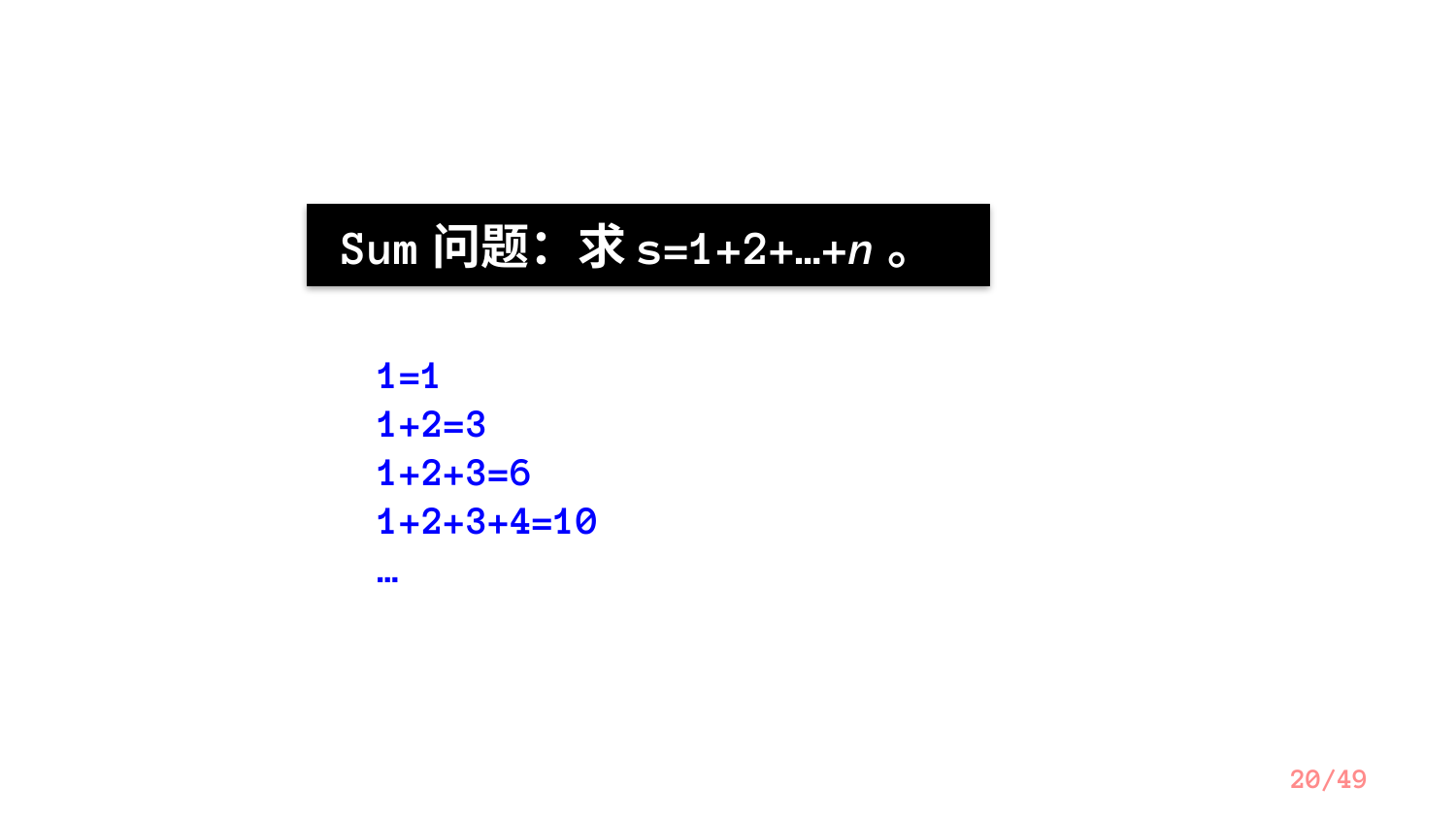

Sum问题：求s=1+2+…+n。
1=1
1+2=3
1+2+3=6
1+2+3+4=10
…
20/49